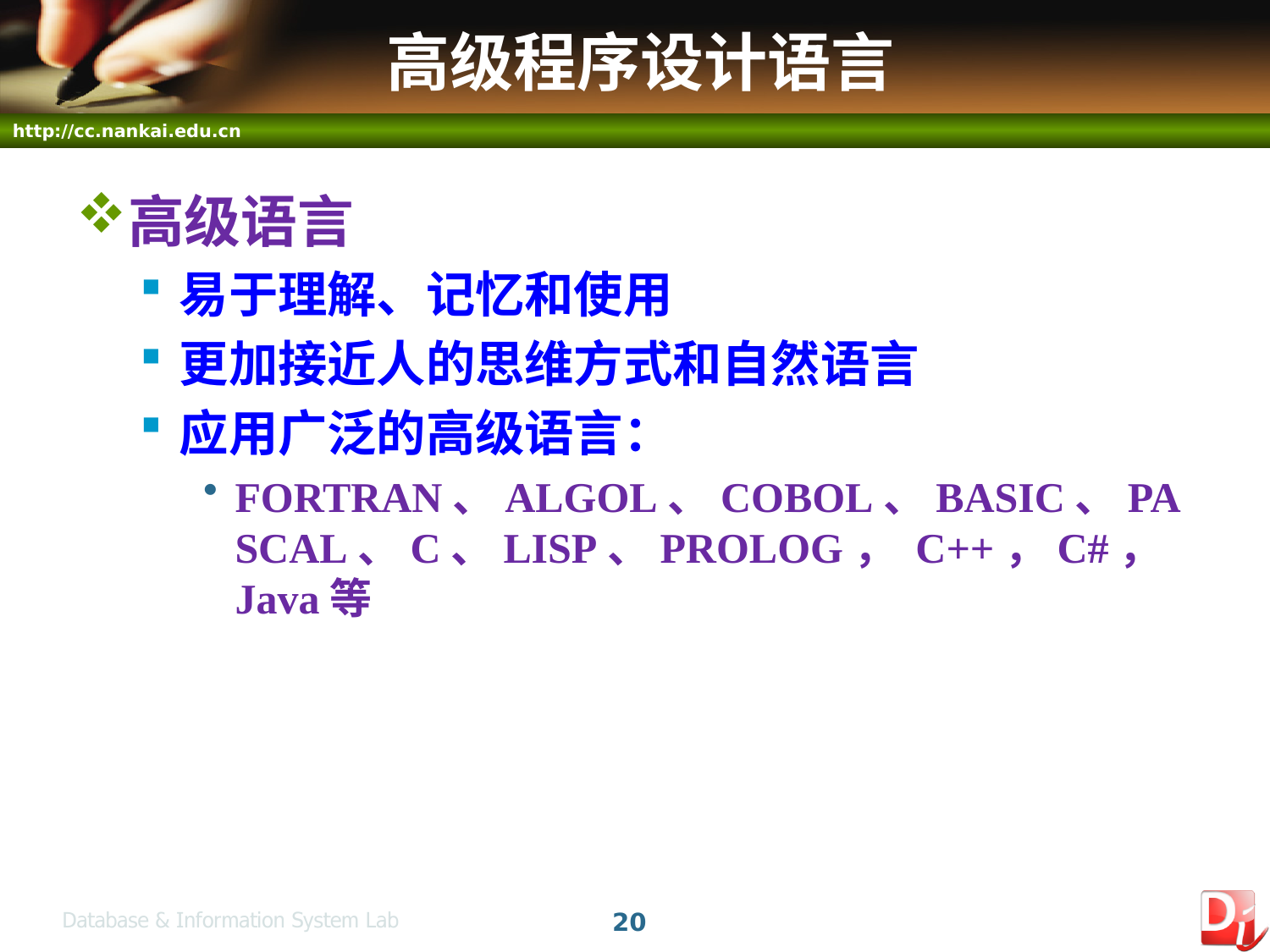

# 高级程序设计语言
高级语言
易于理解、记忆和使用
更加接近人的思维方式和自然语言
应用广泛的高级语言：
FORTRAN、ALGOL、COBOL、BASIC、PASCAL、C、LISP、PROLOG， C++，C#， Java等
20
Database & Information System Lab